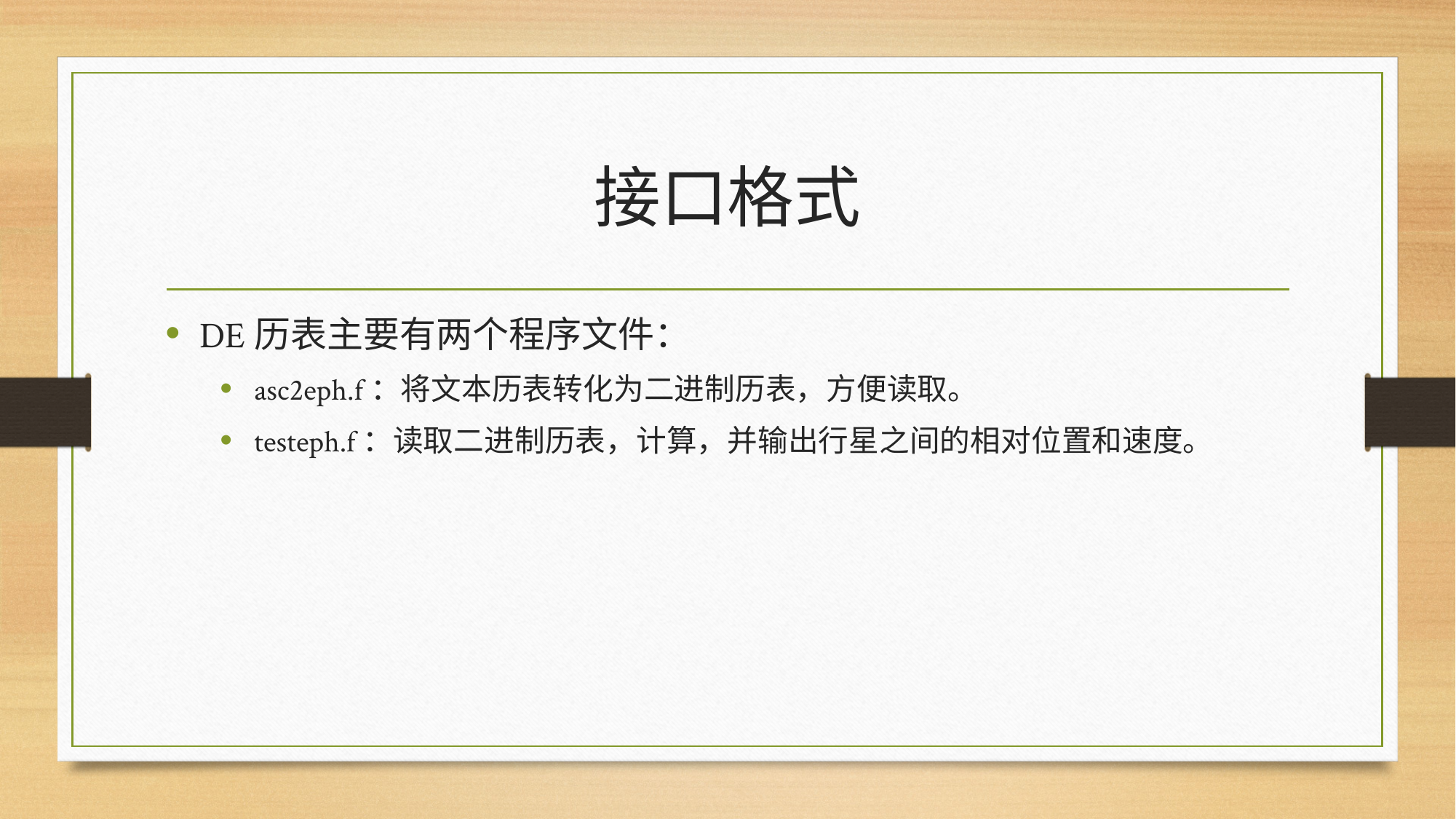

# 接口格式
DE历表主要有两个程序文件：
asc2eph.f：将文本历表转化为二进制历表，方便读取。
testeph.f：读取二进制历表，计算，并输出行星之间的相对位置和速度。